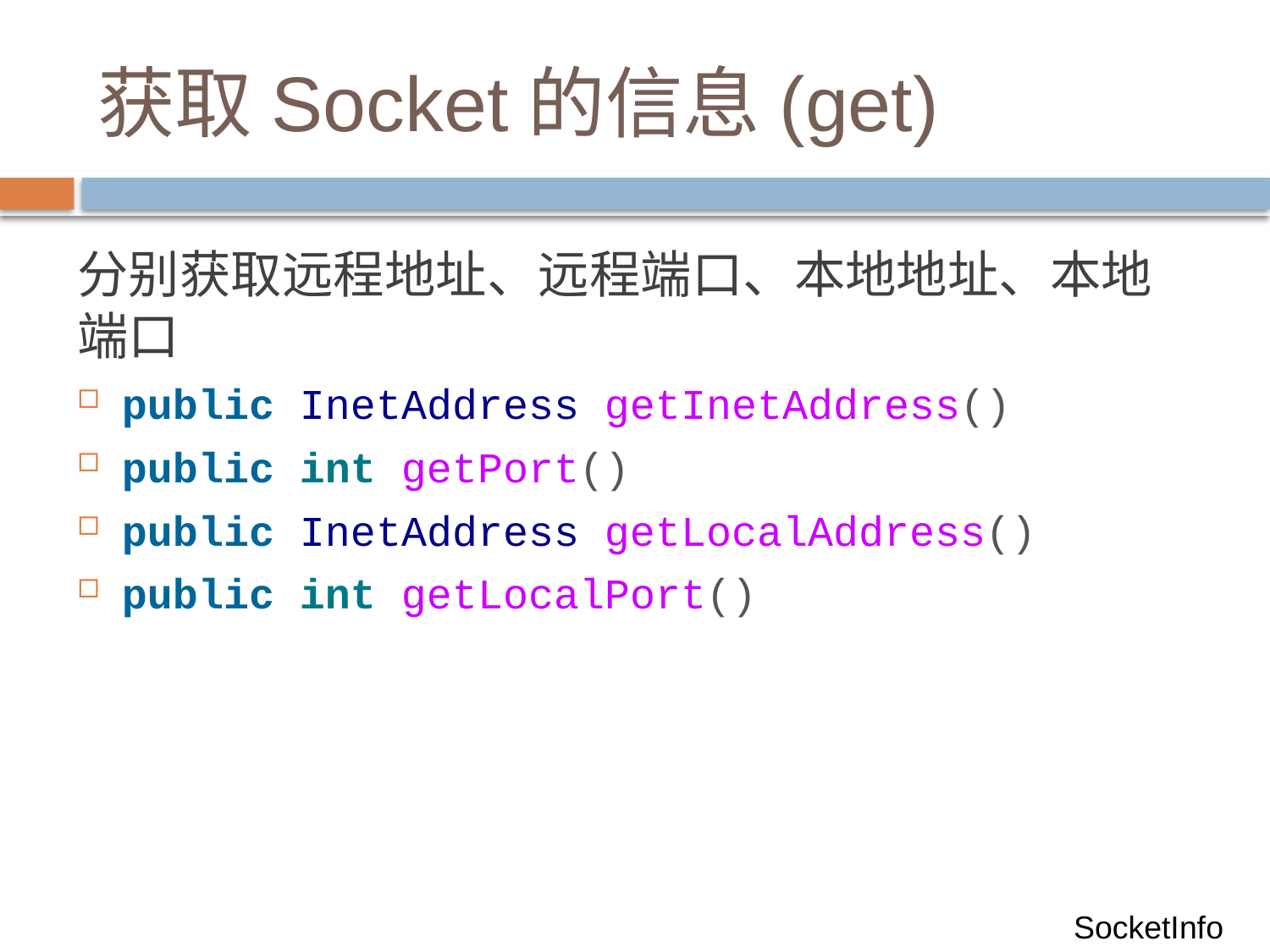

# 获取Socket的信息(get)
分别获取远程地址、远程端口、本地地址、本地端口
public InetAddress getInetAddress()
public int getPort()
public InetAddress getLocalAddress()
public int getLocalPort()
SocketInfo